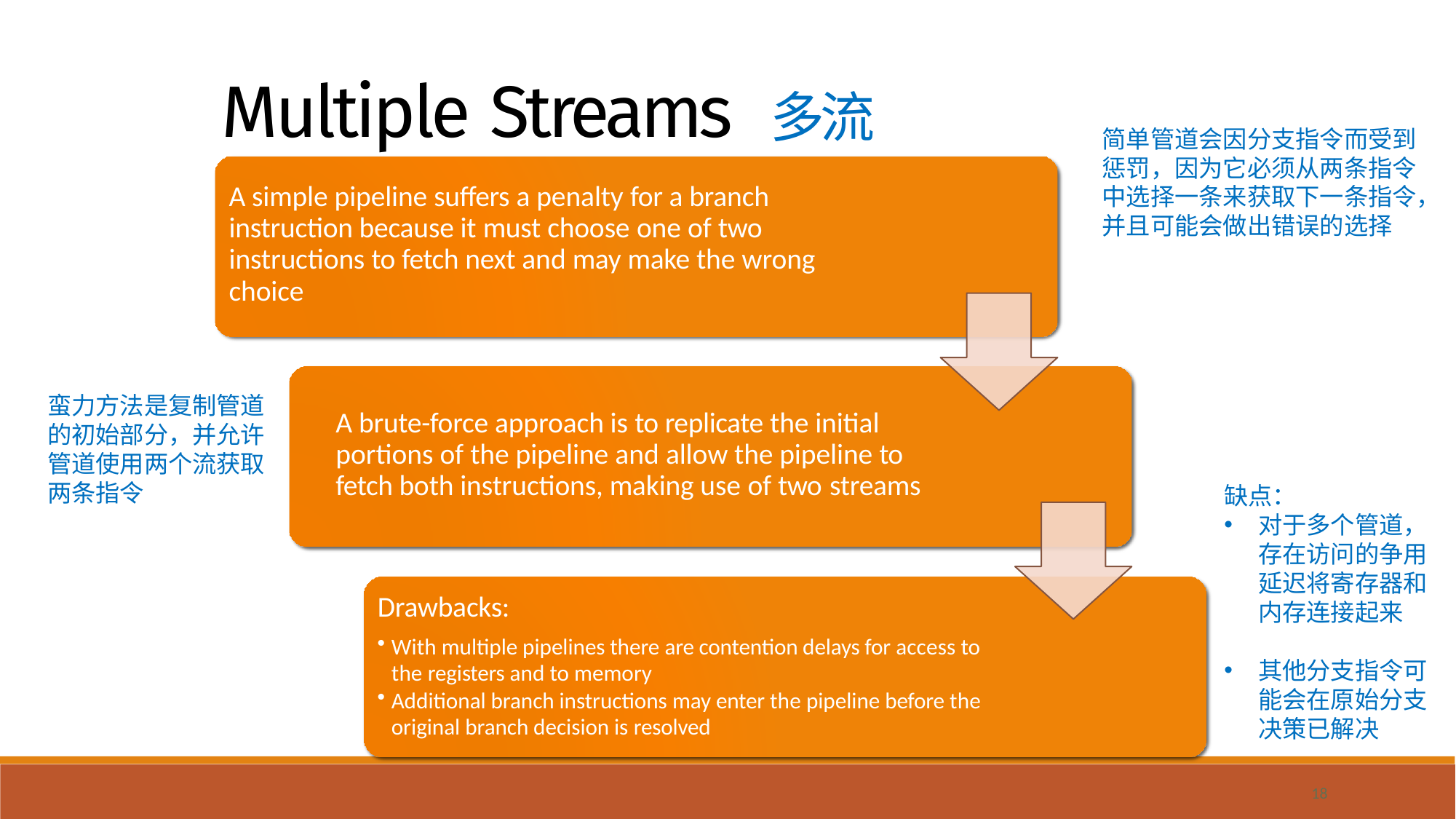

# Multiple Streams 多流
简单管道会因分支指令而受到惩罚，因为它必须从两条指令中选择一条来获取下一条指令，并且可能会做出错误的选择

A simple pipeline suffers a penalty for a branch  instruction because it must choose one of two  instructions to fetch next and may make the wrong  choice

蛮力方法是复制管道的初始部分，并允许管道使用两个流获取两条指令
A brute-force approach is to replicate the initial  portions of the pipeline and allow the pipeline to  fetch both instructions, making use of two streams
缺点：
对于多个管道，存在访问的争用延迟将寄存器和内存连接起来

其他分支指令可能会在原始分支决策已解决

Drawbacks:
With multiple pipelines there are contention delays for access to
the registers and to memory
Additional branch instructions may enter the pipeline before the
original branch decision is resolved

18